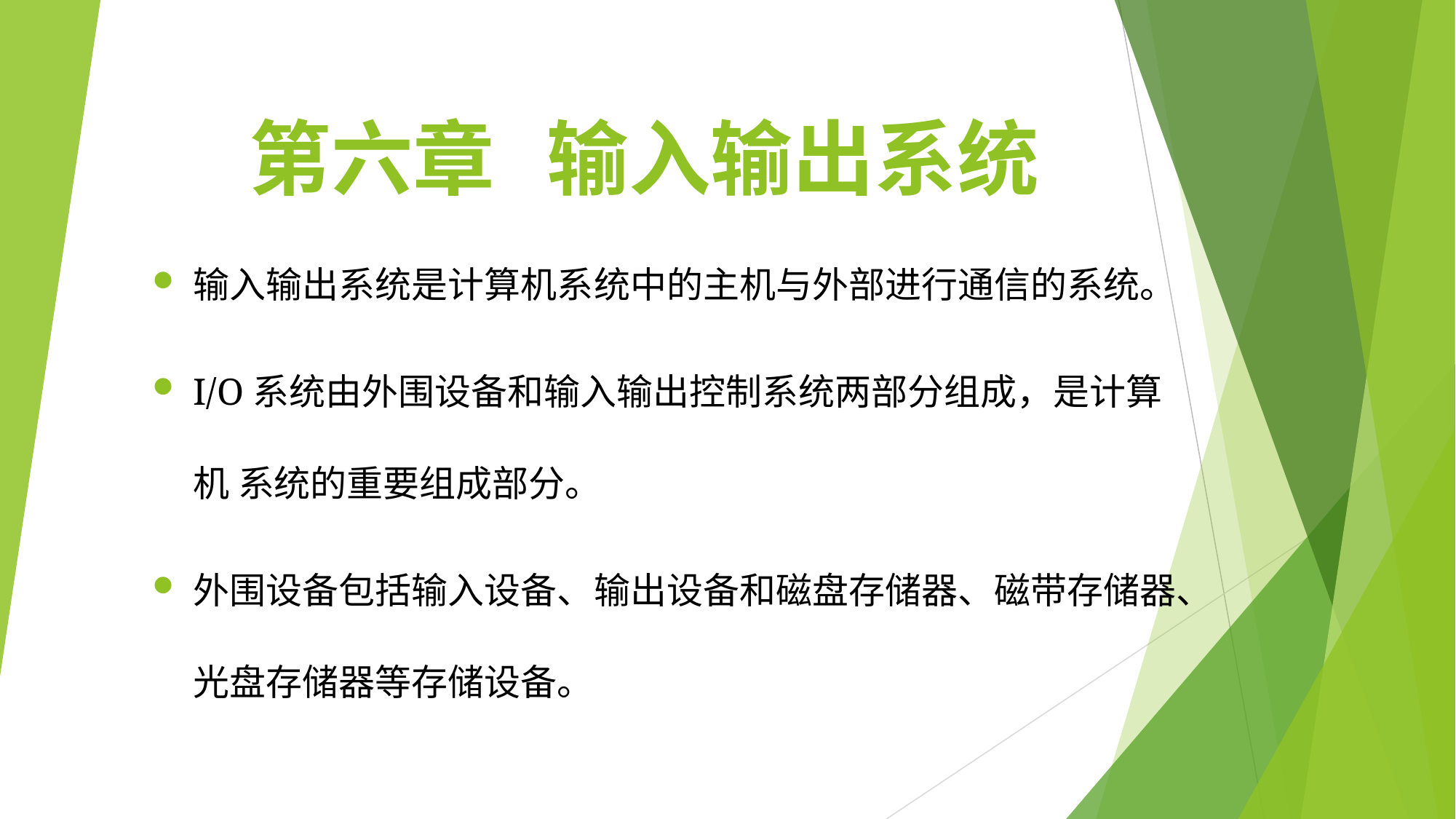

# 第六章	输入输出系统
输入输出系统是计算机系统中的主机与外部进行通信的系统。
I/O系统由外围设备和输入输出控制系统两部分组成，是计算机 系统的重要组成部分。
外围设备包括输入设备、输出设备和磁盘存储器、磁带存储器、 光盘存储器等存储设备。